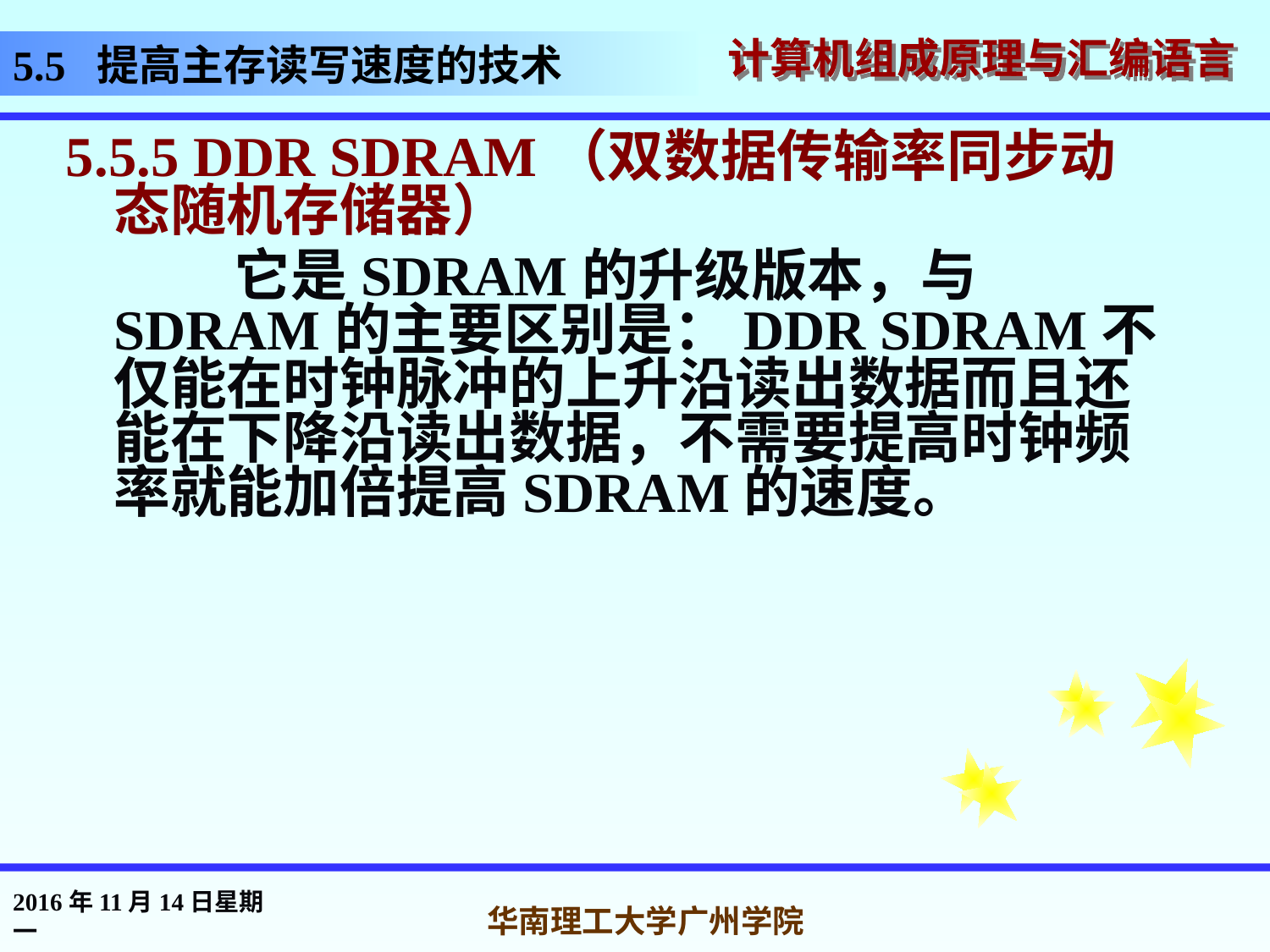

# 5.5  提高主存读写速度的技术
5.5.5 DDR SDRAM（双数据传输率同步动态随机存储器）
            它是SDRAM的升级版本，与SDRAM的主要区别是：DDR SDRAM不仅能在时钟脉冲的上升沿读出数据而且还能在下降沿读出数据，不需要提高时钟频率就能加倍提高SDRAM的速度。
2016年11月14日星期一
华南理工大学广州学院